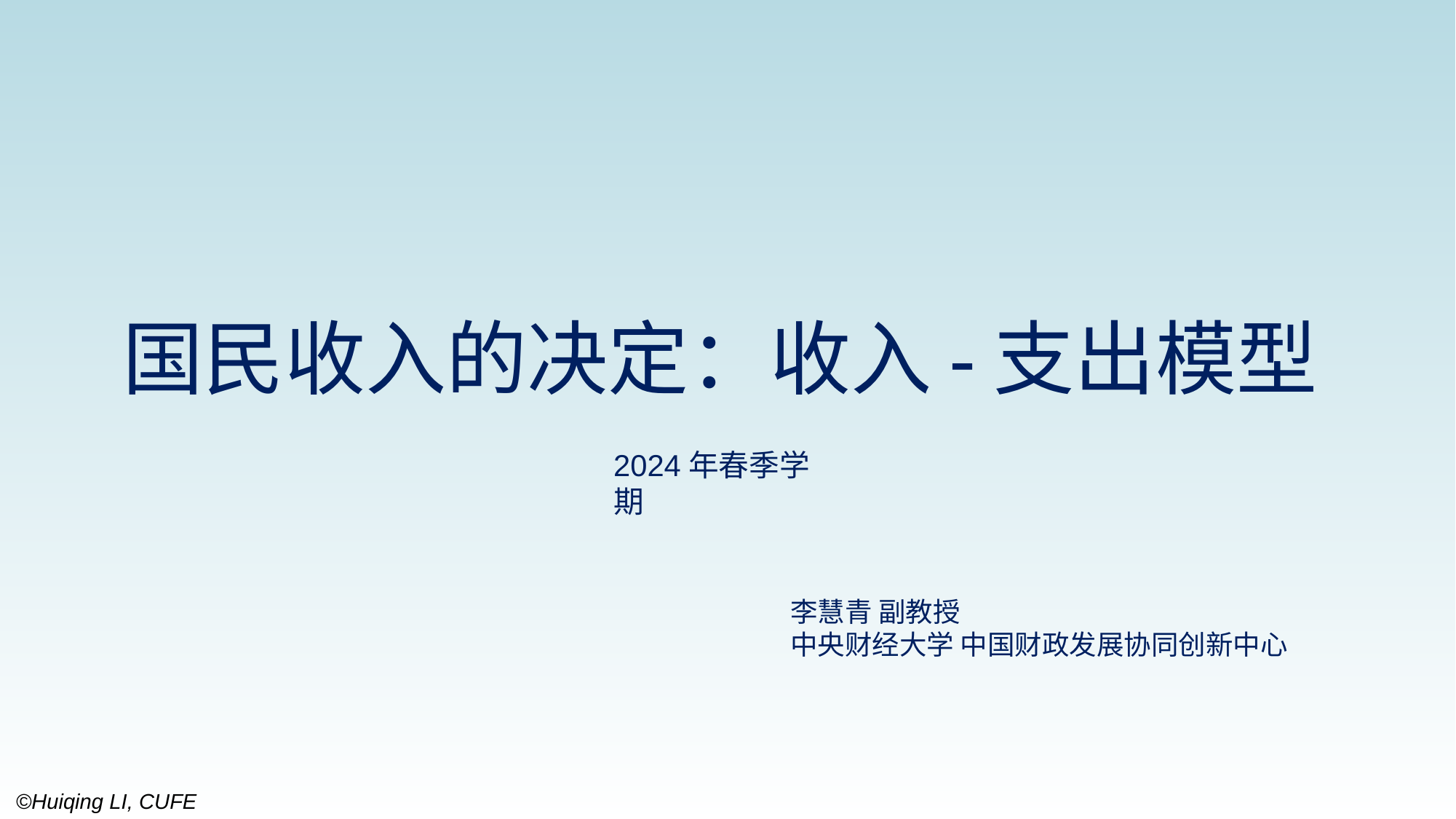

# 国民收入的决定：收入-支出模型
2024年春季学期
李慧青 副教授
中央财经大学 中国财政发展协同创新中心